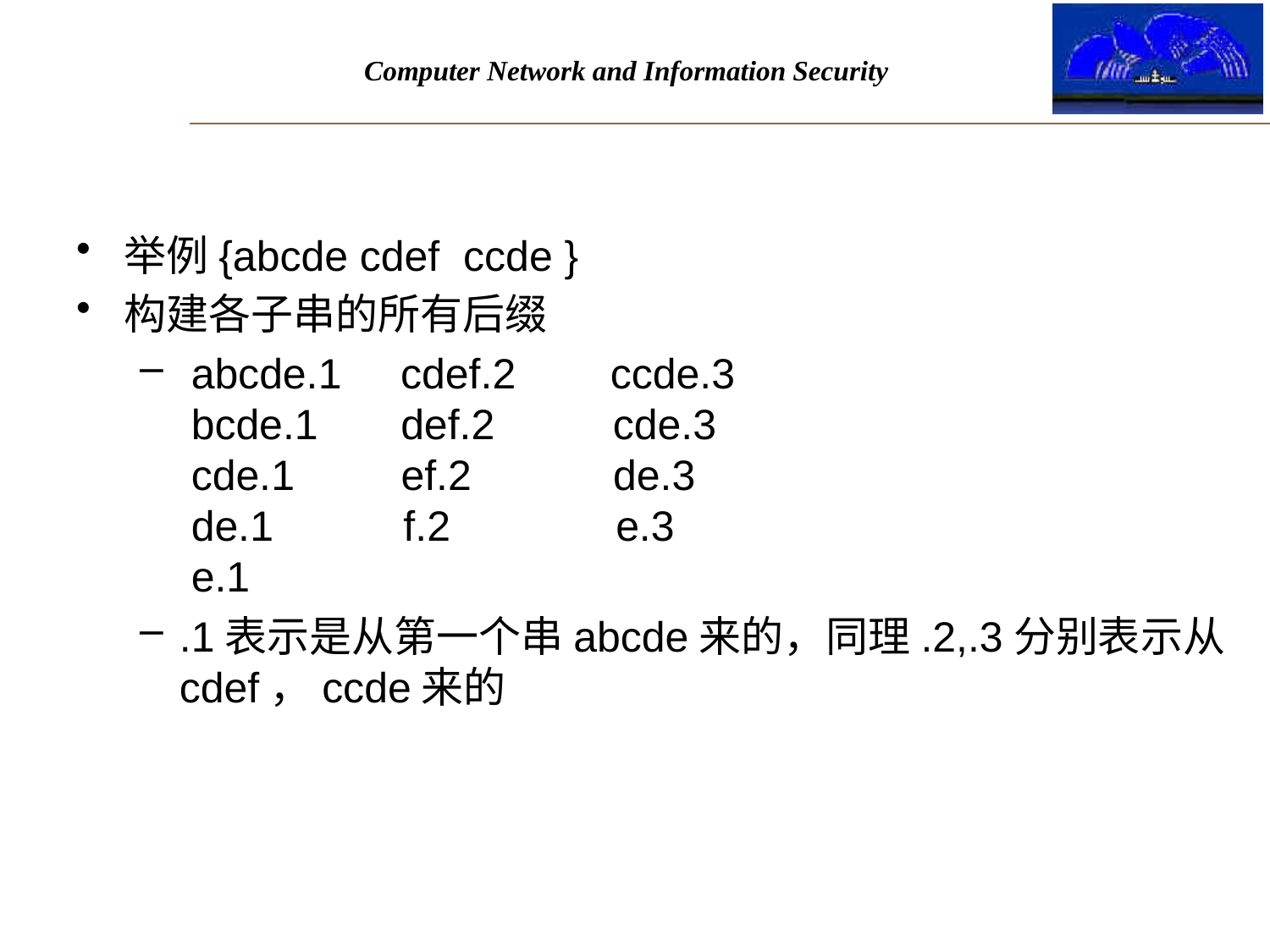

#
举例{abcde cdef  ccde }
构建各子串的所有后缀
 abcde.1     cdef.2        ccde.3
 bcde.1       def.2          cde.3
 cde.1         ef.2            de.3
 de.1           f.2              e.3
 e.1
.1表示是从第一个串abcde来的，同理.2,.3分别表示从cdef，ccde来的